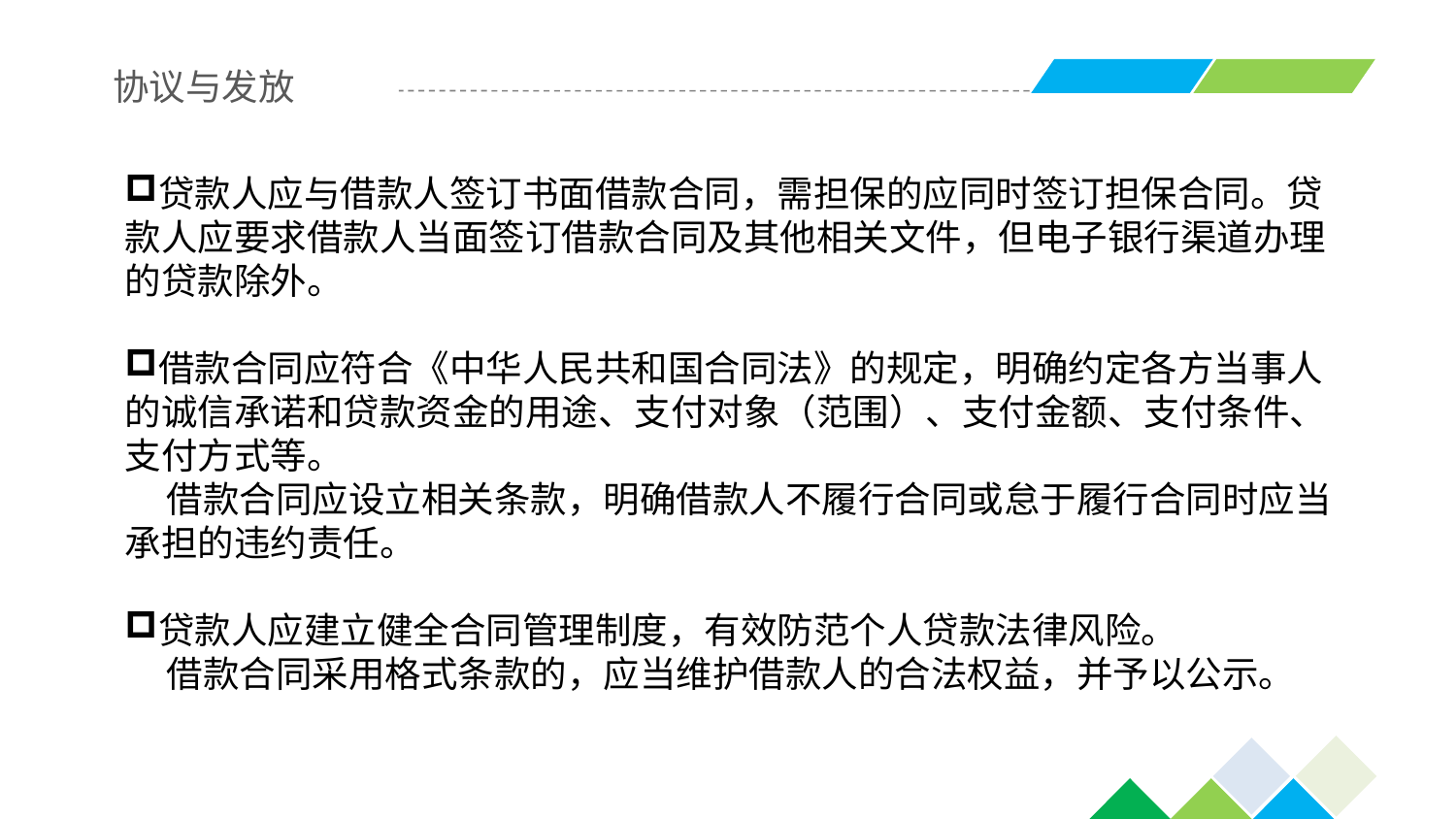

协议与发放

贷款人应与借款人签订书面借款合同，需担保的应同时签订担保合同。贷款人应要求借款人当面签订借款合同及其他相关文件，但电子银行渠道办理的贷款除外。

借款合同应符合《中华人民共和国合同法》的规定，明确约定各方当事人的诚信承诺和贷款资金的用途、支付对象（范围）、支付金额、支付条件、支付方式等。
    借款合同应设立相关条款，明确借款人不履行合同或怠于履行合同时应当承担的违约责任。

贷款人应建立健全合同管理制度，有效防范个人贷款法律风险。
    借款合同采用格式条款的，应当维护借款人的合法权益，并予以公示。